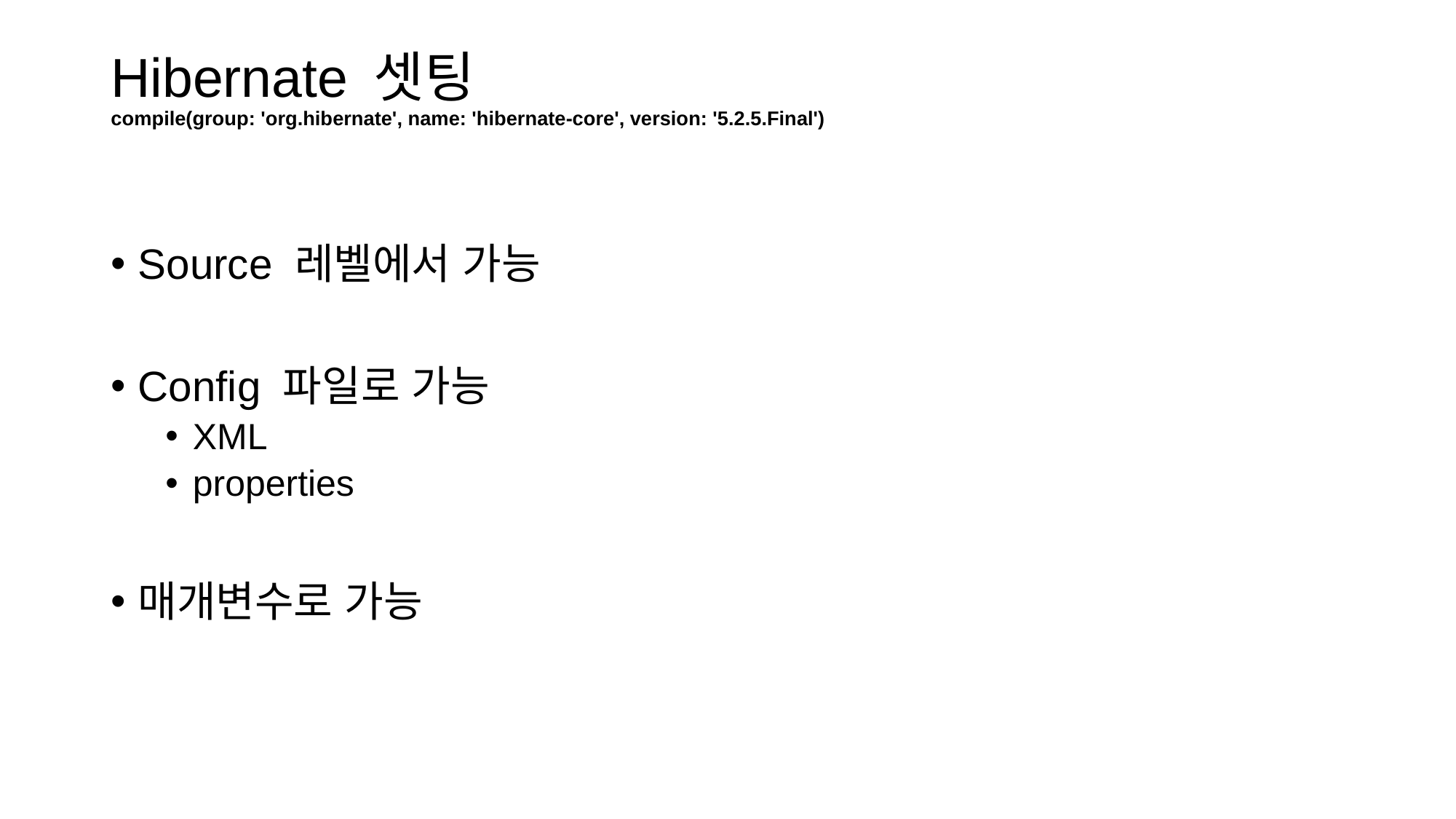

# Hibernate 셋팅 compile(group: 'org.hibernate', name: 'hibernate-core', version: '5.2.5.Final')
Source 레벨에서 가능

Config 파일로 가능
XML
properties

매개변수로 가능